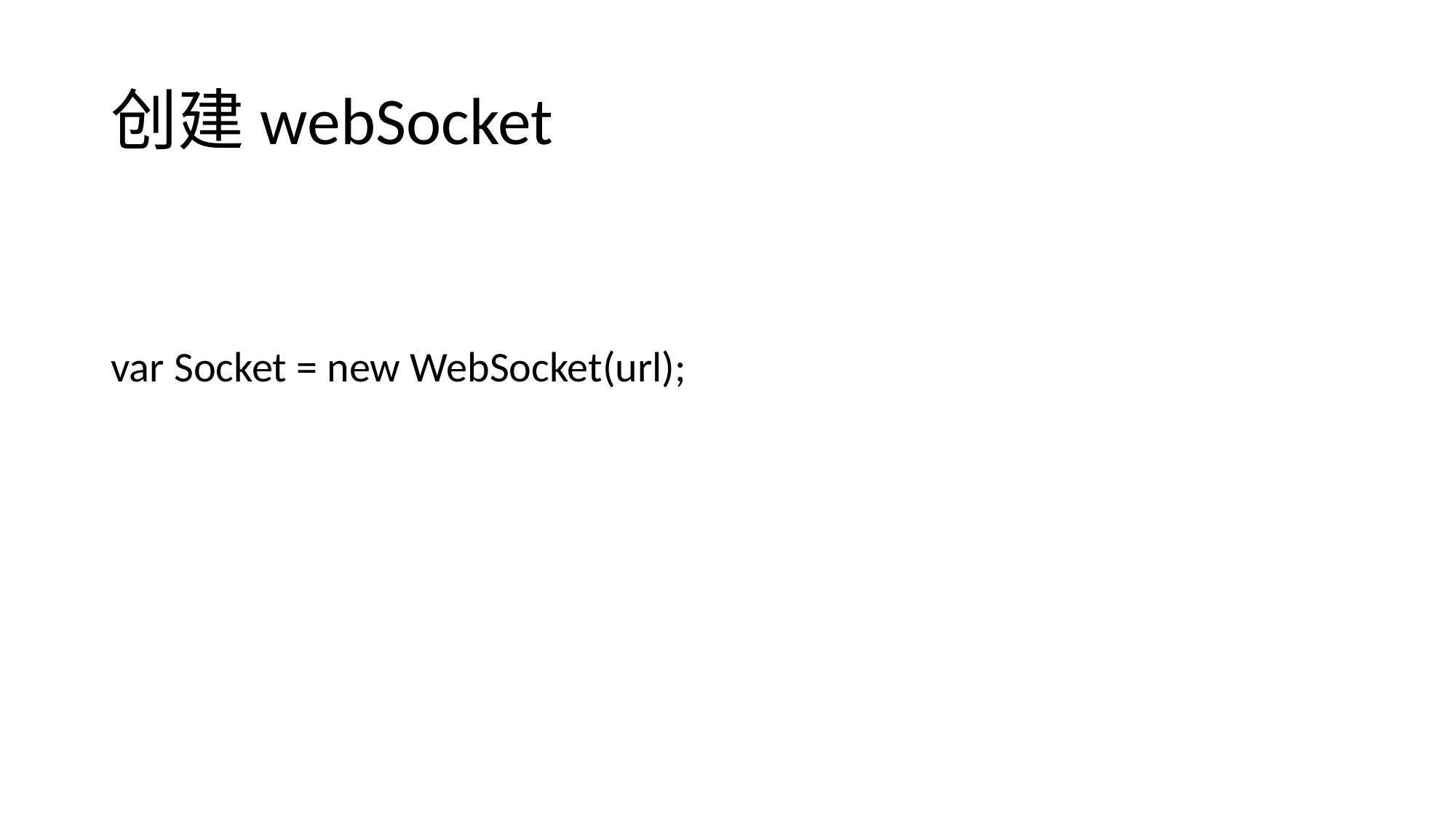

# 创建webSocket

var Socket = new WebSocket(url);